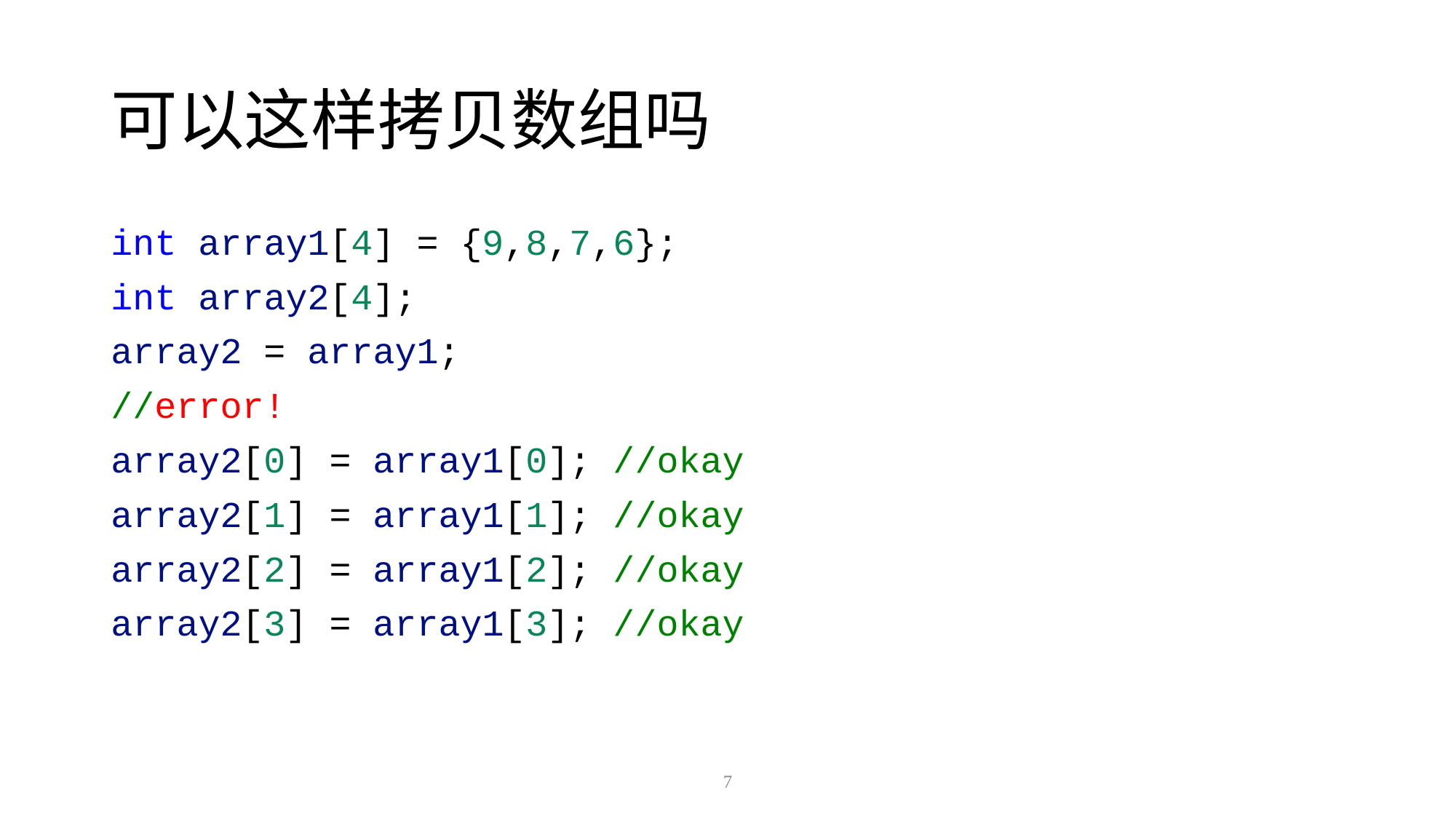

# 可以这样拷贝数组吗
int array1[4] = {9,8,7,6};
int array2[4];
array2 = array1;
//error!
array2[0] = array1[0]; //okay
array2[1] = array1[1]; //okay
array2[2] = array1[2]; //okay
array2[3] = array1[3]; //okay

7